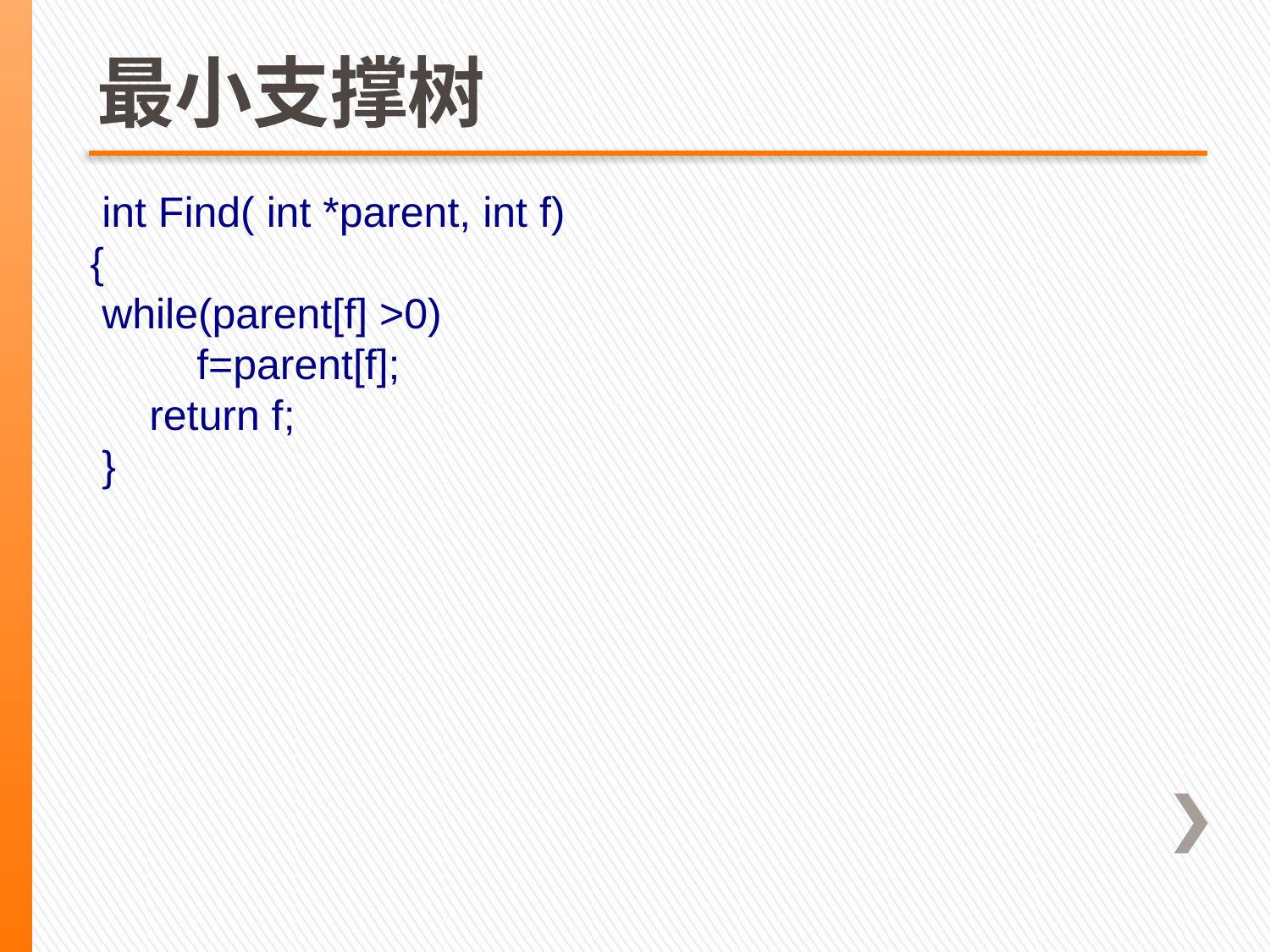

# 最小支撑树
 int Find( int *parent, int f)
{
 while(parent[f] >0)
         f=parent[f];
     return f;
 }